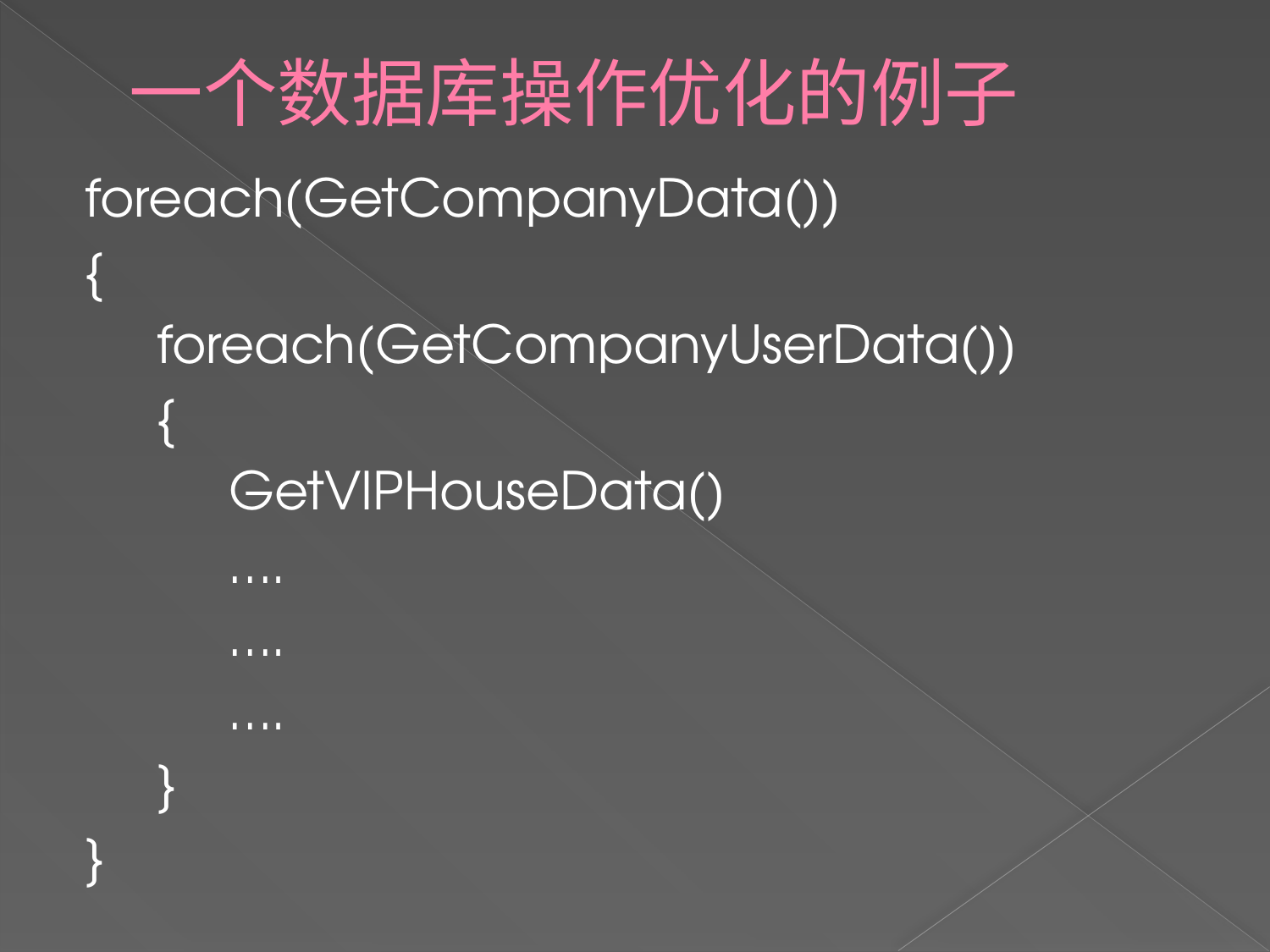

# 一个数据库操作优化的例子
foreach(GetCompanyData())
{
     foreach(GetCompanyUserData())
     {
          GetVIPHouseData()
          ….
          ….
          ….
     }
}